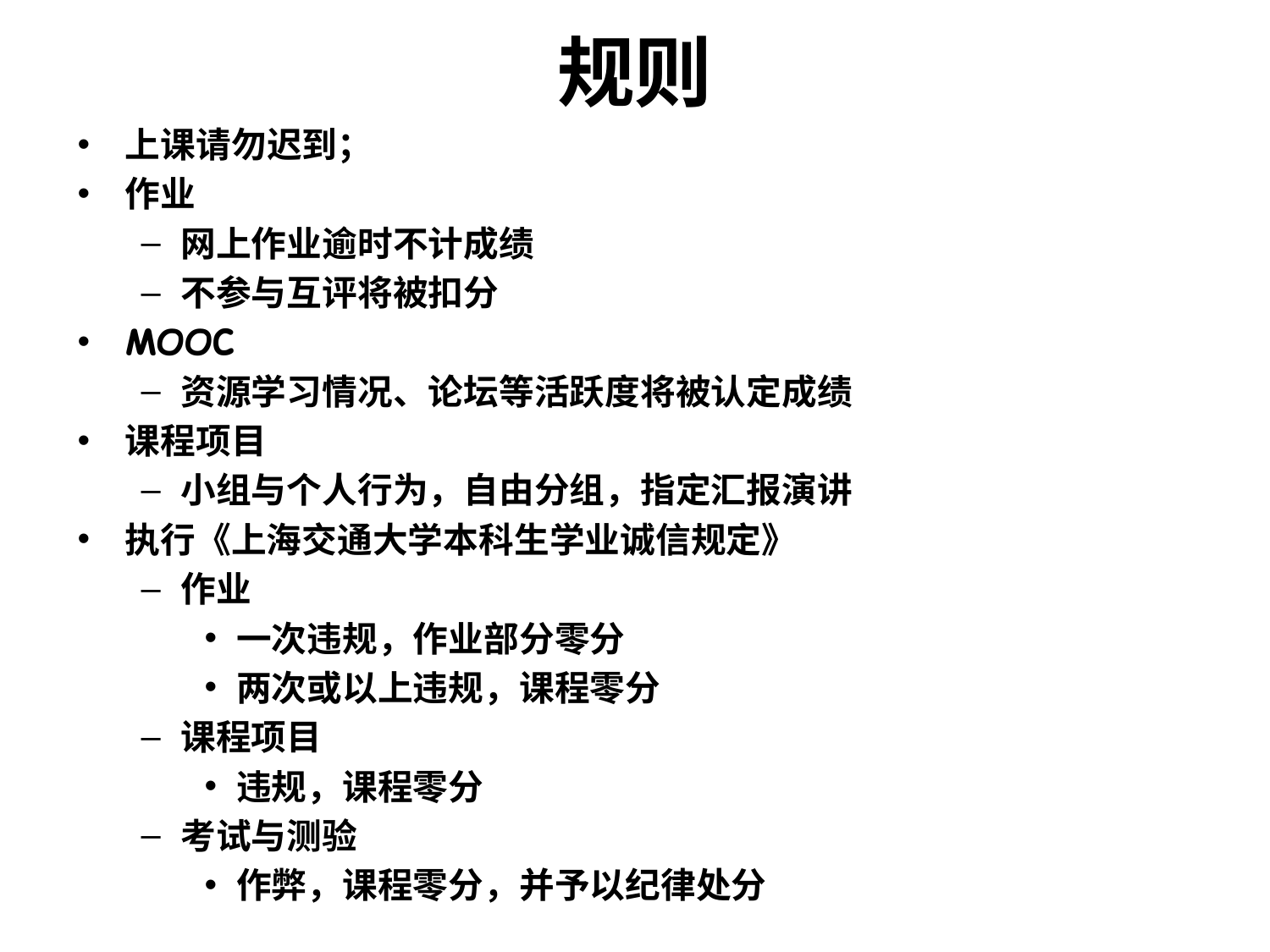

# 规则
上课请勿迟到；
作业
网上作业逾时不计成绩
不参与互评将被扣分
MOOC
资源学习情况、论坛等活跃度将被认定成绩
课程项目
小组与个人行为，自由分组，指定汇报演讲
执行《上海交通大学本科生学业诚信规定》
作业
一次违规，作业部分零分
两次或以上违规，课程零分
课程项目
违规，课程零分
考试与测验
作弊，课程零分，并予以纪律处分